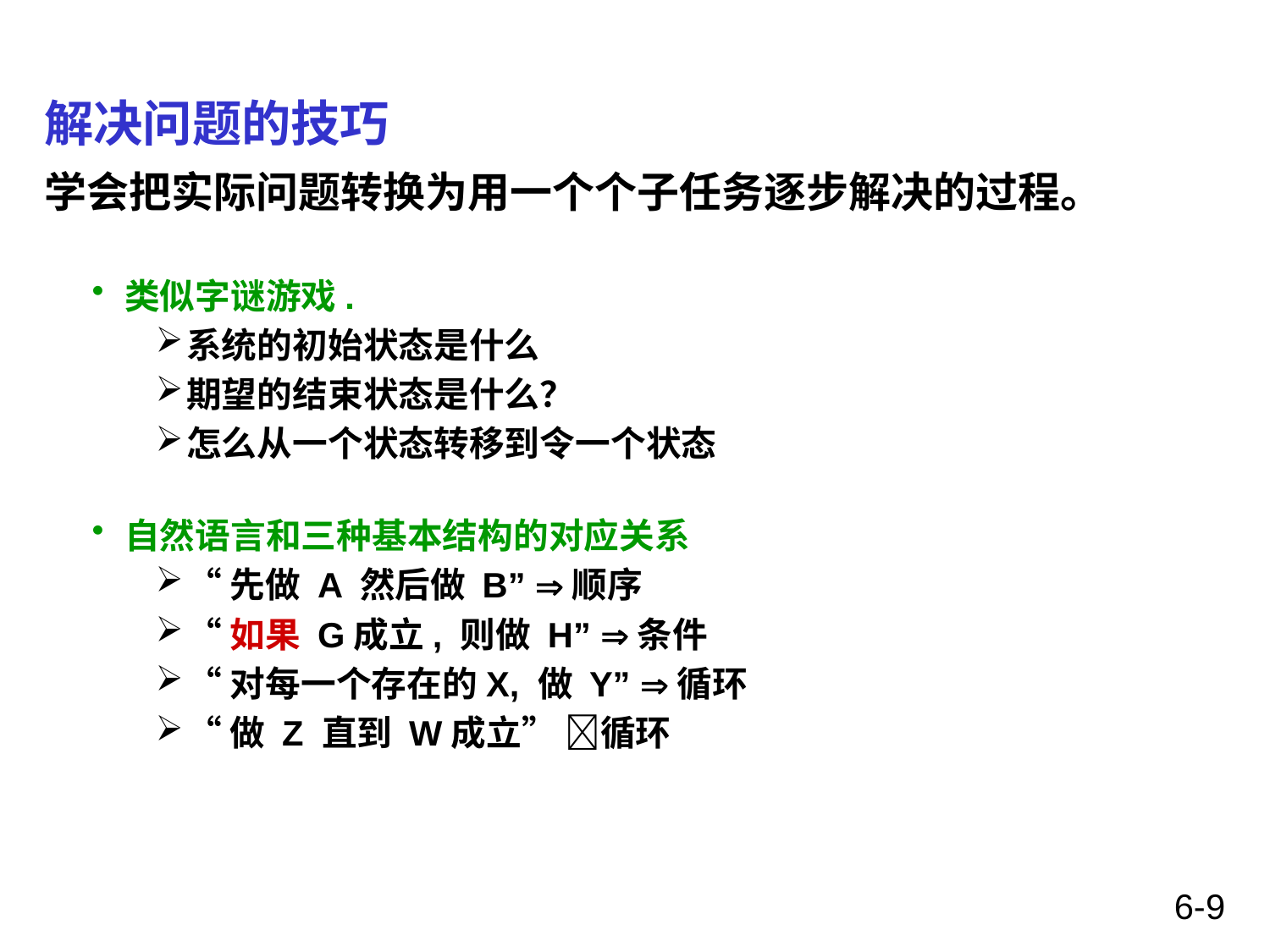

# 解决问题的技巧
学会把实际问题转换为用一个个子任务逐步解决的过程。
类似字谜游戏.
系统的初始状态是什么
期望的结束状态是什么？
怎么从一个状态转移到令一个状态
自然语言和三种基本结构的对应关系
“先做 A 然后做 B” ⇒顺序
“如果 G成立, 则做 H” ⇒条件
“对每一个存在的X, 做 Y” ⇒循环
“做 Z 直到 W成立” ⇒循环
6-9